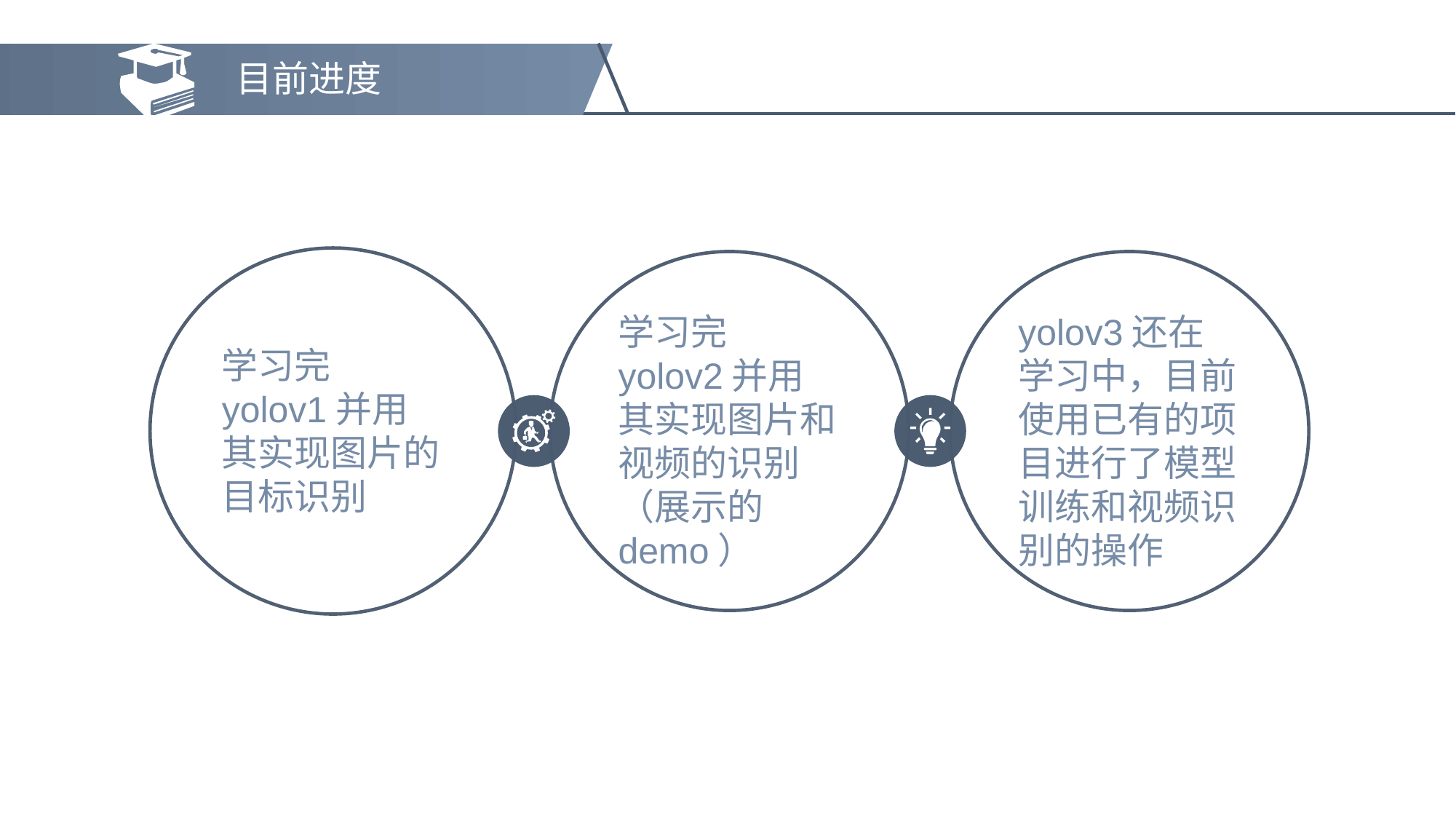

目前进度

学习完yolov2并用其实现图片和视频的识别（展示的demo）

yolov3还在学习中，目前使用已有的项目进行了模型训练和视频识别的操作

学习完yolov1并用其实现图片的目标识别